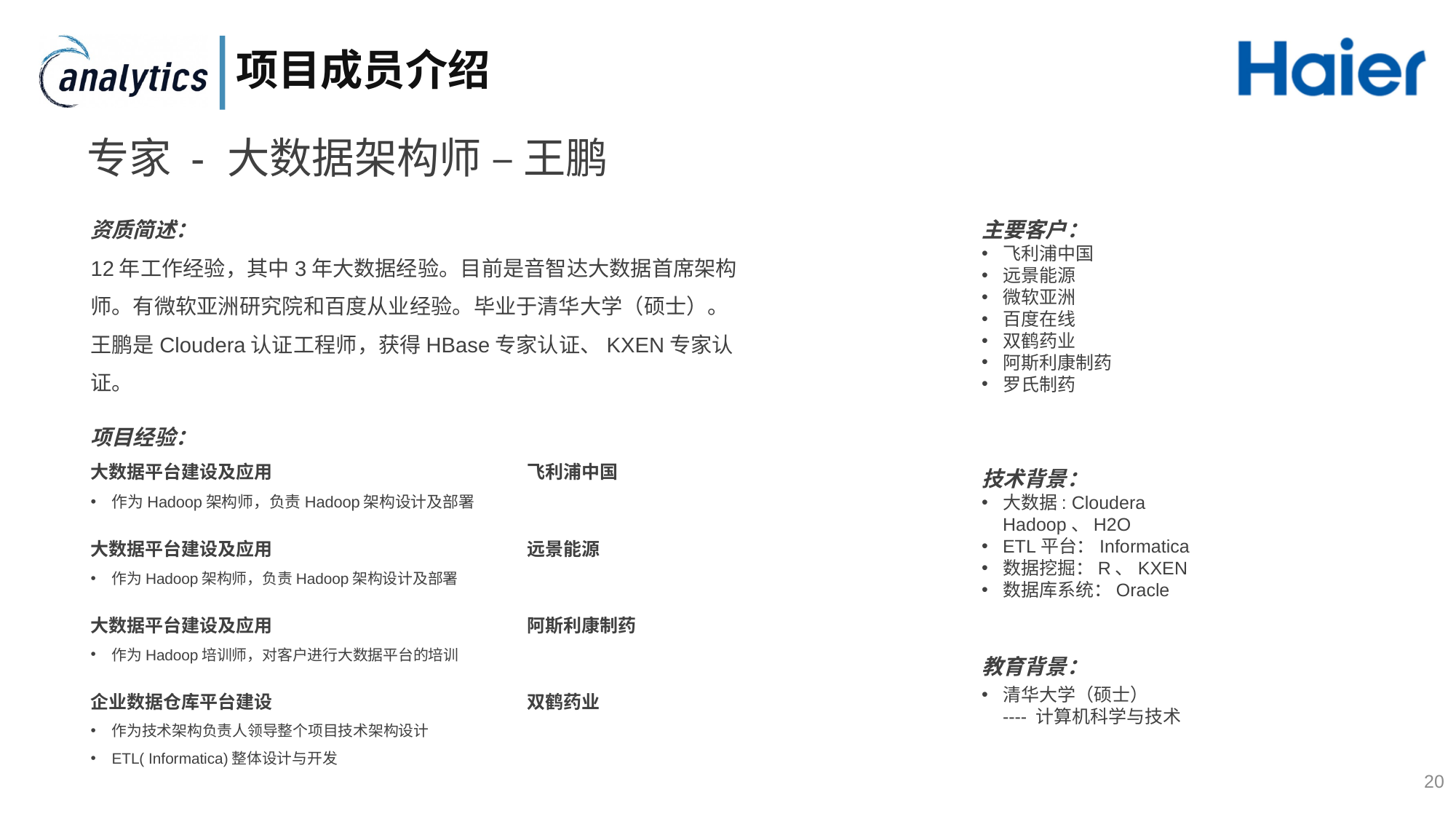

# 项目成员介绍
专家 - 大数据架构师 – 王鹏
资质简述：
12年工作经验，其中3年大数据经验。目前是音智达大数据首席架构师。有微软亚洲研究院和百度从业经验。毕业于清华大学（硕士）。王鹏是Cloudera认证工程师，获得HBase专家认证、KXEN专家认证。

项目经验：
大数据平台建设及应用			飞利浦中国
作为Hadoop架构师，负责Hadoop架构设计及部署

大数据平台建设及应用			远景能源
作为Hadoop架构师，负责Hadoop架构设计及部署

大数据平台建设及应用			阿斯利康制药
作为Hadoop培训师，对客户进行大数据平台的培训

企业数据仓库平台建设			双鹤药业
作为技术架构负责人领导整个项目技术架构设计
ETL( Informatica)整体设计与开发
主要客户：
飞利浦中国
远景能源
微软亚洲
百度在线
双鹤药业
阿斯利康制药
罗氏制药
技术背景：
大数据: Cloudera Hadoop、H2O
ETL平台：Informatica
数据挖掘：R、KXEN
数据库系统：Oracle
教育背景：
清华大学（硕士）
---- 计算机科学与技术
20